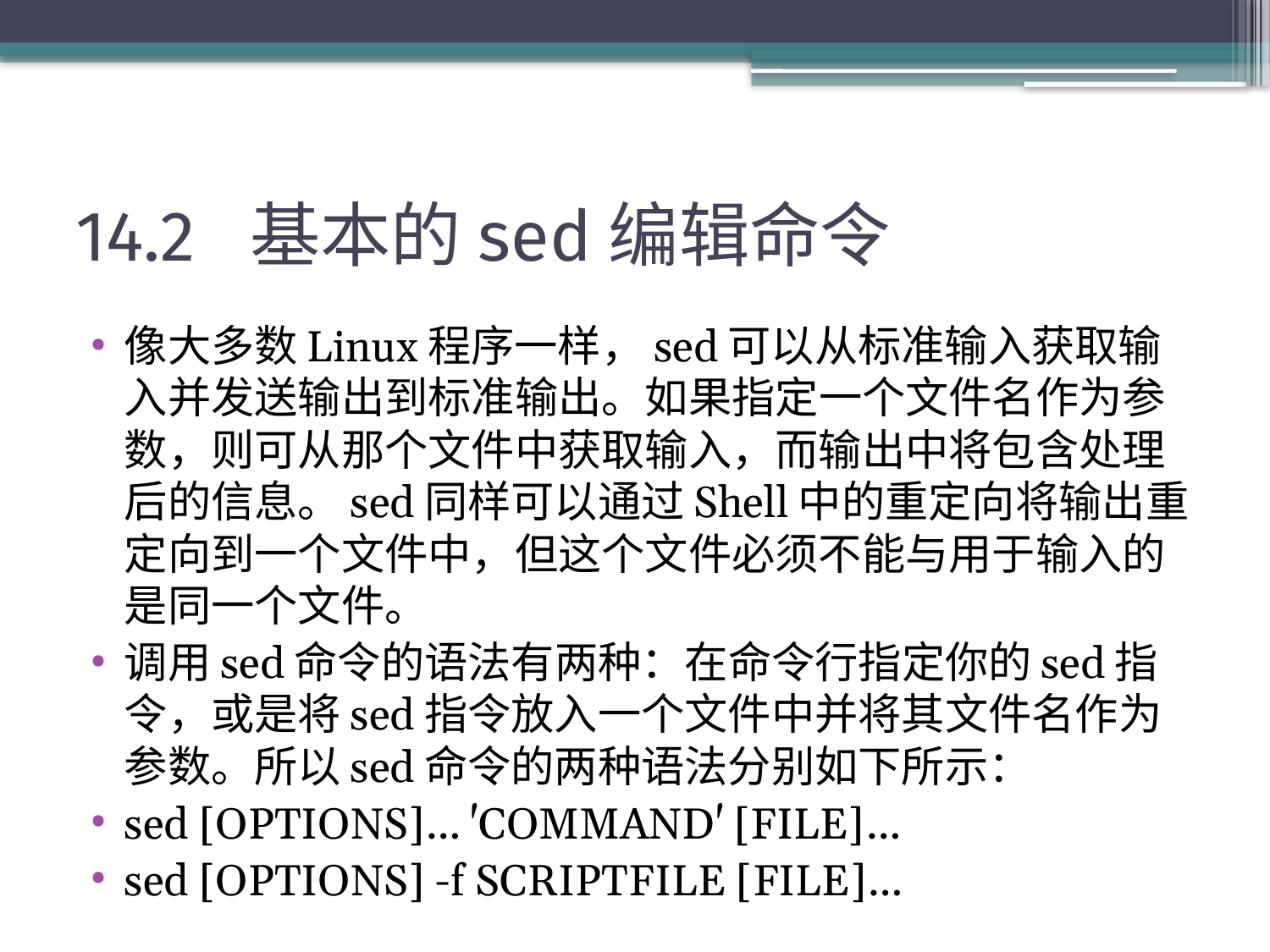

# 14.2  基本的sed编辑命令
像大多数Linux程序一样，sed可以从标准输入获取输入并发送输出到标准输出。如果指定一个文件名作为参数，则可从那个文件中获取输入，而输出中将包含处理后的信息。sed同样可以通过Shell中的重定向将输出重定向到一个文件中，但这个文件必须不能与用于输入的是同一个文件。
调用sed命令的语法有两种：在命令行指定你的sed指令，或是将sed指令放入一个文件中并将其文件名作为参数。所以sed命令的两种语法分别如下所示：
sed [OPTIONS]… 'COMMAND' [FILE]…
sed [OPTIONS] -f SCRIPTFILE [FILE]…